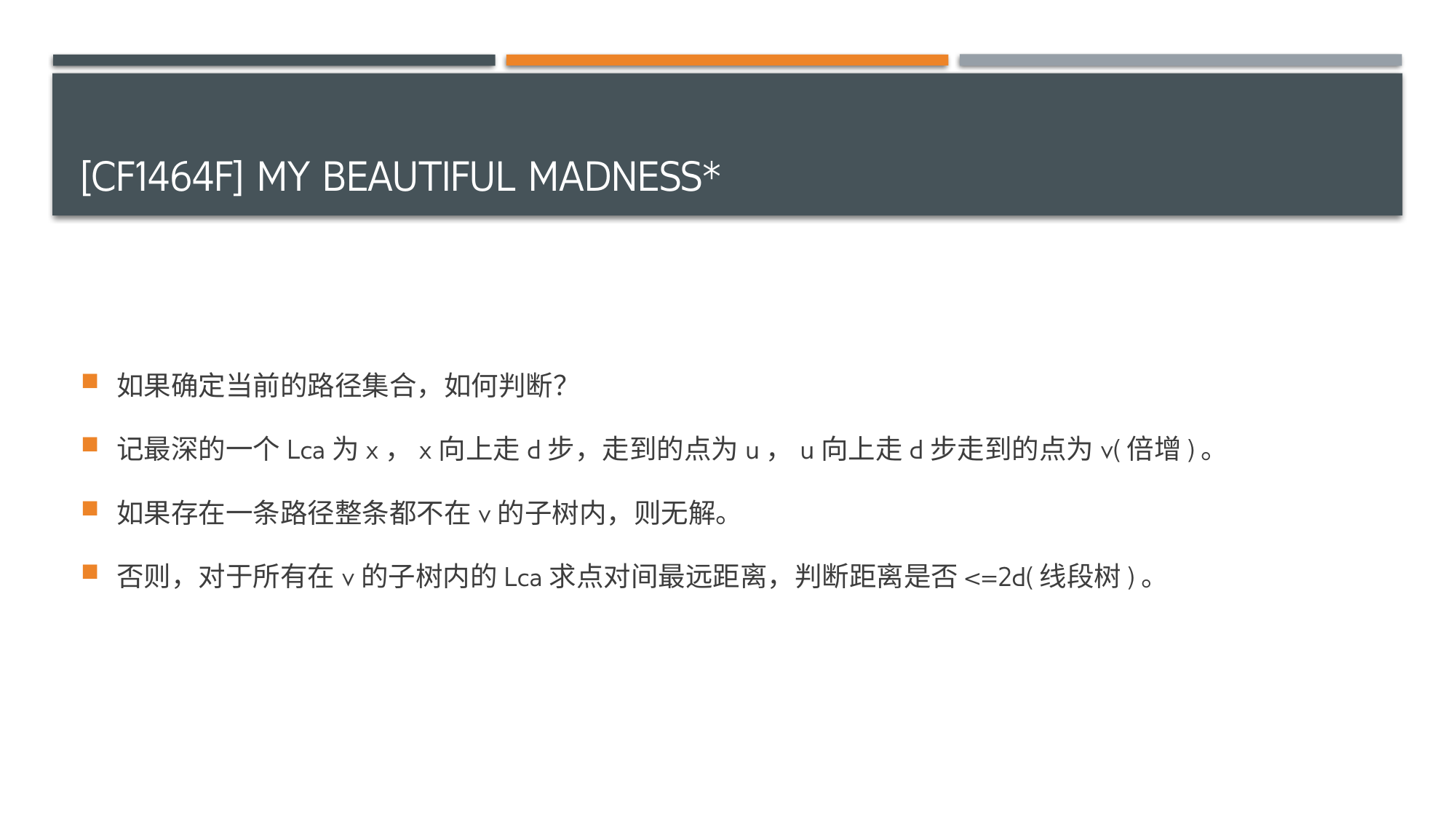

# [CF1464F] My Beautiful Madness*
如果确定当前的路径集合，如何判断？
记最深的一个Lca为x，x向上走d步，走到的点为u，u向上走d步走到的点为v(倍增)。
如果存在一条路径整条都不在v的子树内，则无解。
否则，对于所有在v的子树内的Lca求点对间最远距离，判断距离是否<=2d(线段树)。